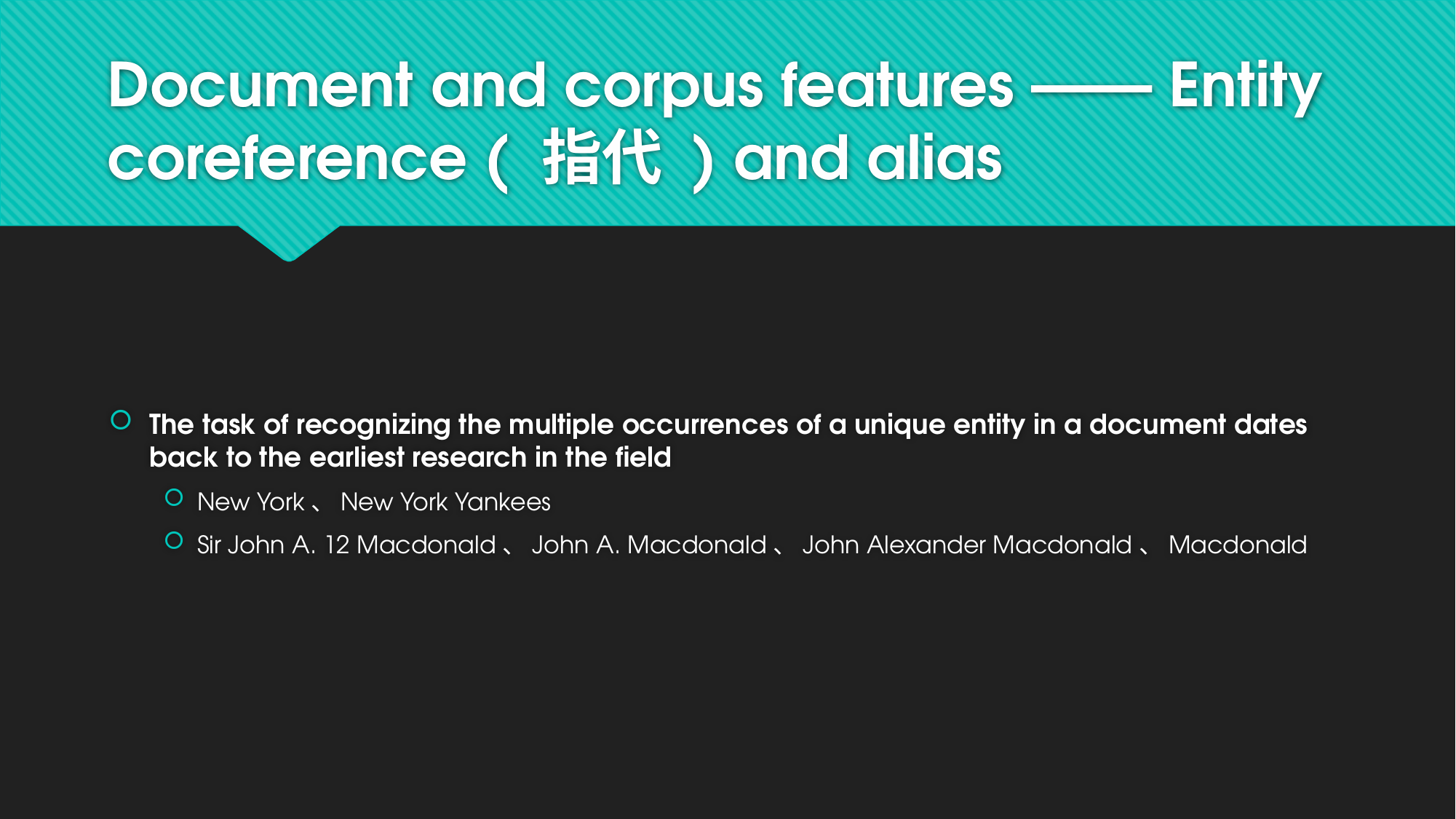

# Document and corpus features —— Entity coreference ( 指代 ) and alias
The task of recognizing the multiple occurrences of a unique entity in a document dates back to the earliest research in the field
New York、New York Yankees
Sir John A. 12 Macdonald、John A. Macdonald、John Alexander Macdonald、Macdonald